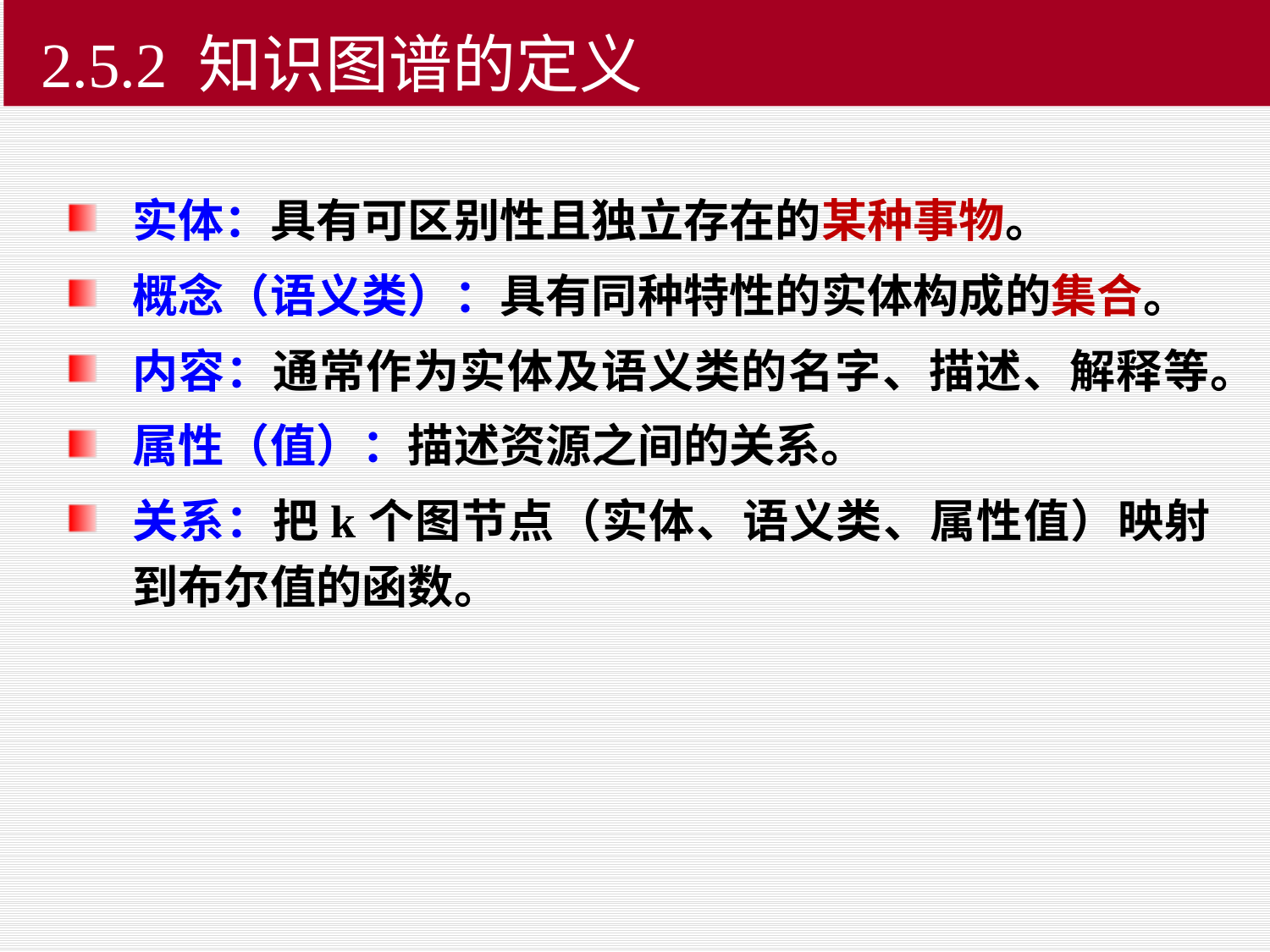

2.5.2 知识图谱的定义
实体：具有可区别性且独立存在的某种事物。
概念（语义类）：具有同种特性的实体构成的集合。
内容：通常作为实体及语义类的名字、描述、解释等。
属性（值）：描述资源之间的关系。
关系：把k个图节点（实体、语义类、属性值）映射到布尔值的函数。
69